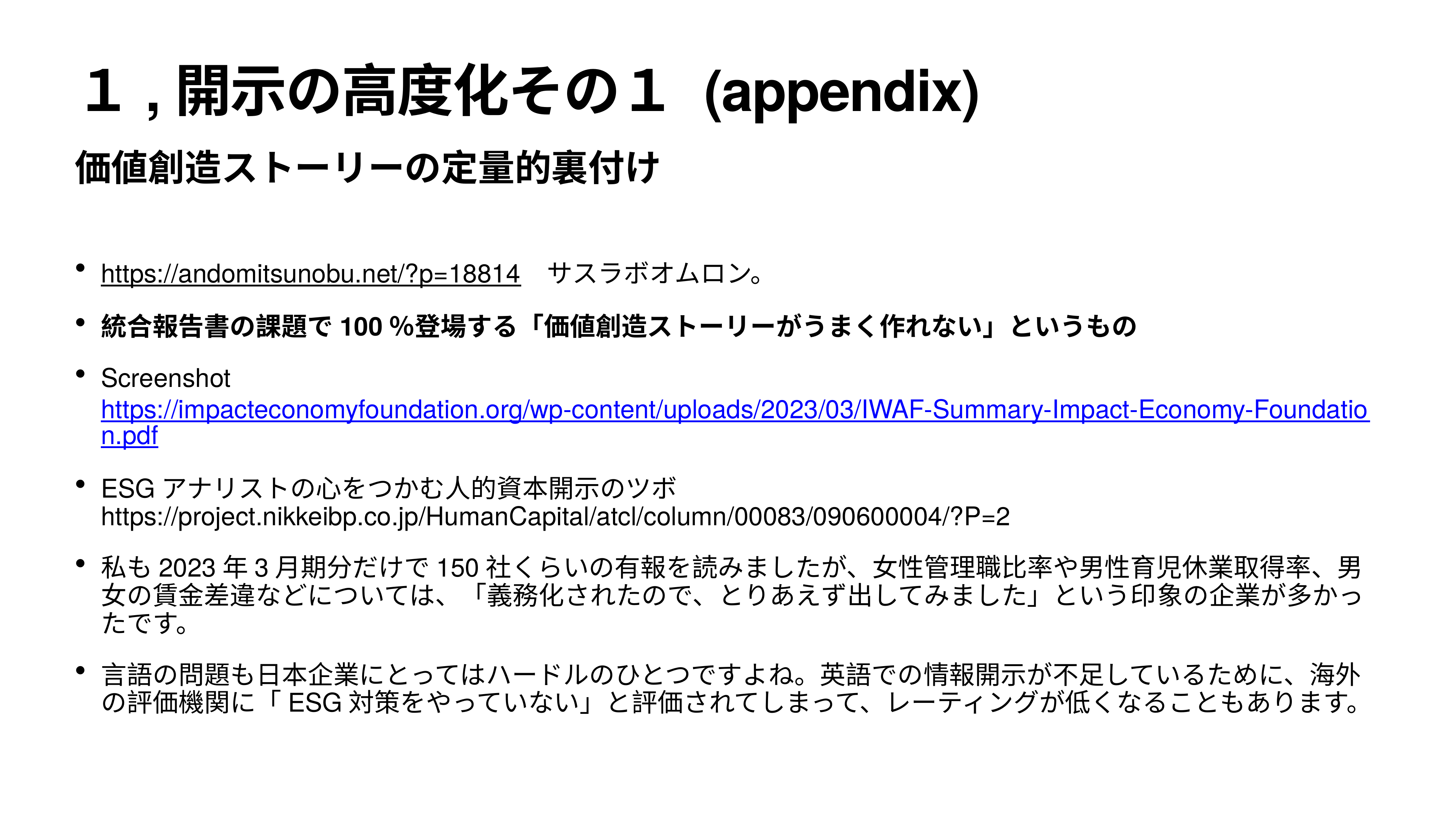

# １,開示の高度化その１ (appendix)
価値創造ストーリーの定量的裏付け
https://andomitsunobu.net/?p=18814　サスラボオムロン。
統合報告書の課題で100％登場する「価値創造ストーリーがうまく作れない」というもの
Screenshot https://impacteconomyfoundation.org/wp-content/uploads/2023/03/IWAF-Summary-Impact-Economy-Foundation.pdf
ESGアナリストの心をつかむ人的資本開示のツボ　https://project.nikkeibp.co.jp/HumanCapital/atcl/column/00083/090600004/?P=2
私も2023年3月期分だけで150社くらいの有報を読みましたが、女性管理職比率や男性育児休業取得率、男女の賃金差違などについては、「義務化されたので、とりあえず出してみました」という印象の企業が多かったです。
言語の問題も日本企業にとってはハードルのひとつですよね。英語での情報開示が不足しているために、海外の評価機関に「ESG対策をやっていない」と評価されてしまって、レーティングが低くなることもあります。